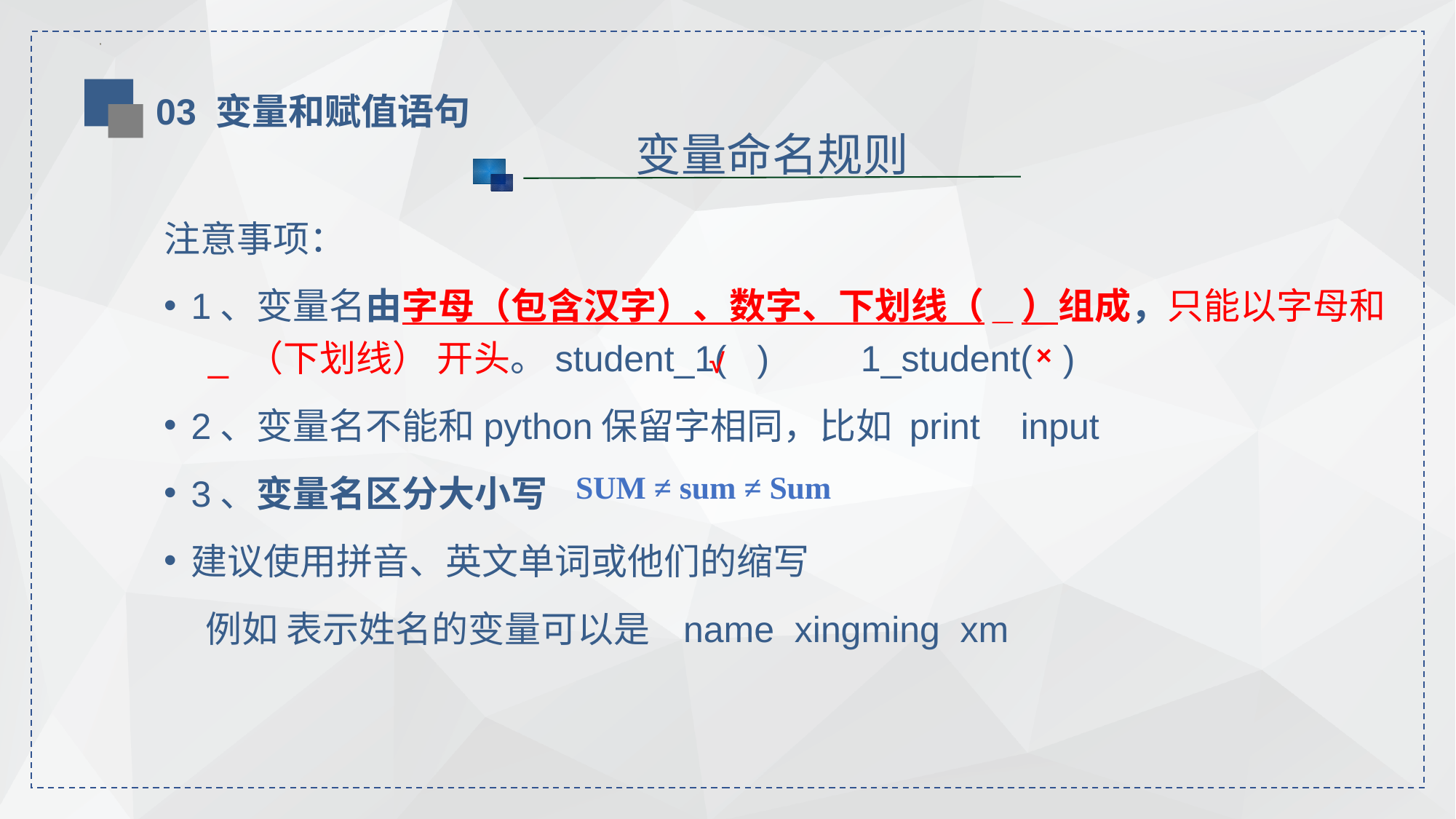

03 变量和赋值语句
变量命名规则

注意事项：
1、变量名由字母（包含汉字）、数字、下划线（_）组成，只能以字母和  _ （下划线） 开头。student_1(   )         1_student(   )
2、变量名不能和python保留字相同，比如 print    input
3、变量名区分大小写
建议使用拼音、英文单词或他们的缩写
    例如 表示姓名的变量可以是   name  xingming  xm
×
√

SUM ≠ sum ≠ Sum